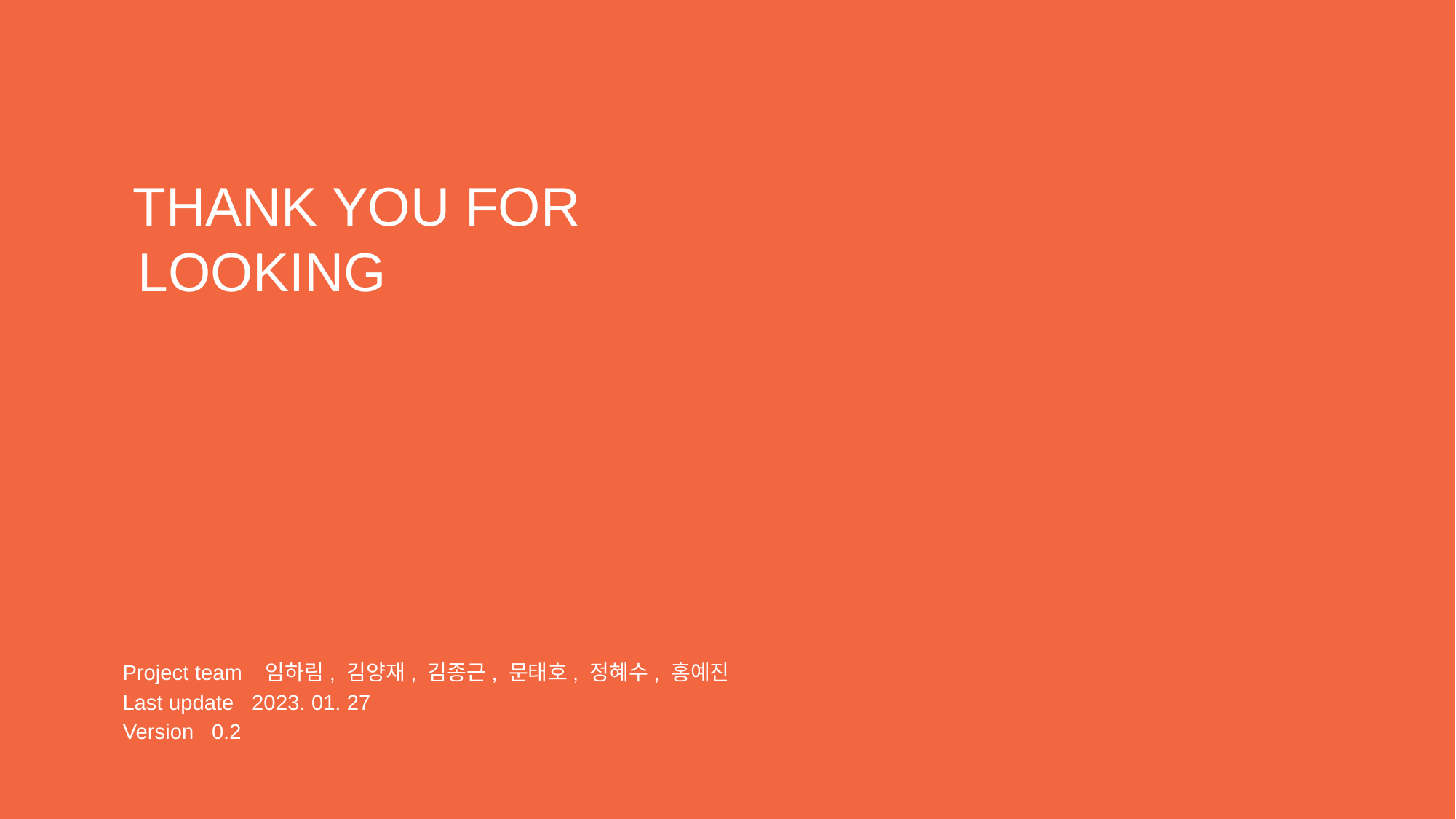

THANK YOU FOR
 LOOKING
Project team   임하림, 김양재, 김종근, 문태호, 정혜수, 홍예진
Last update   2023. 01. 27
Version   0.2